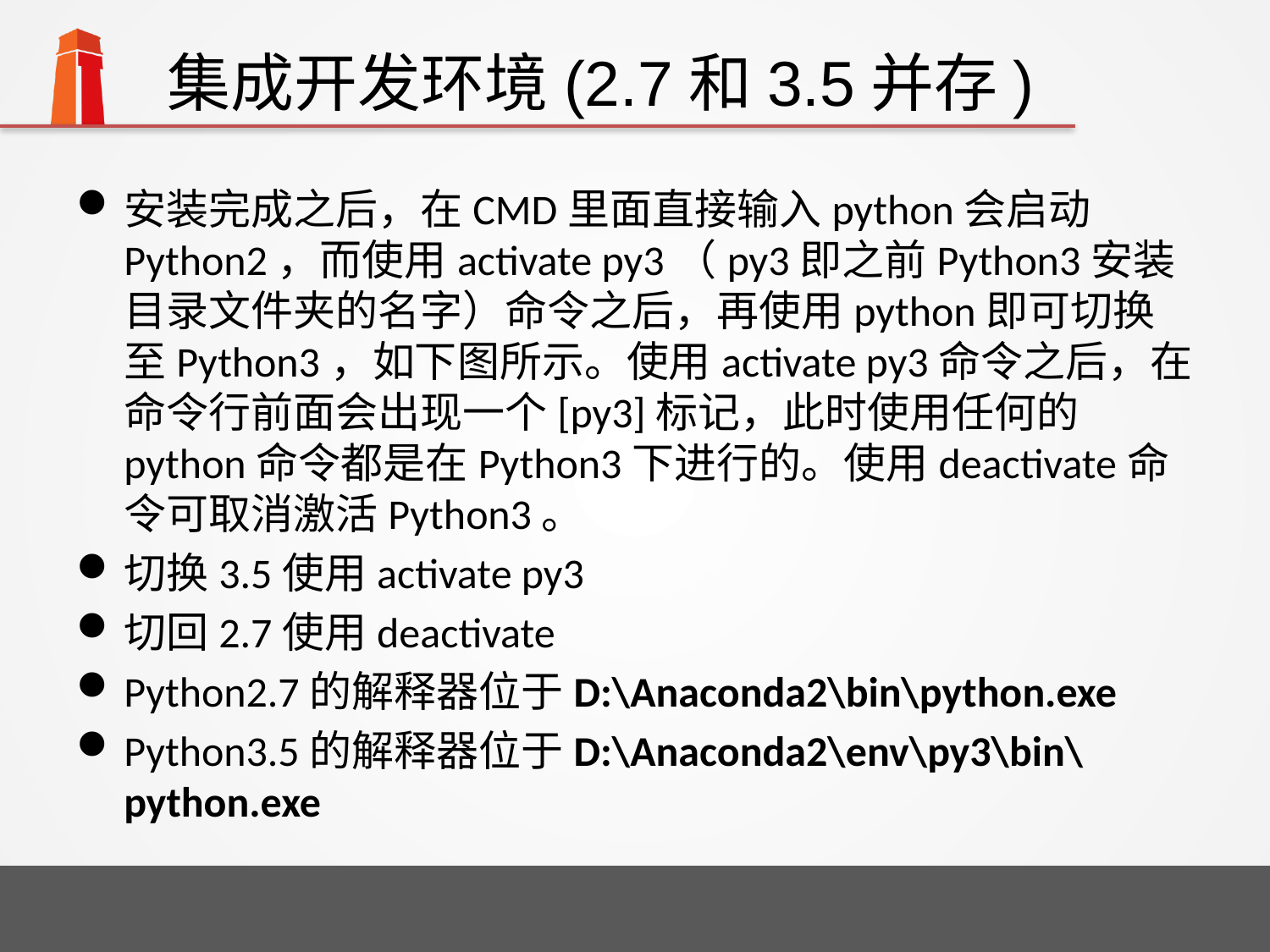

# 集成开发环境(2.7和3.5并存)
安装完成之后，在CMD里面直接输入python会启动Python2，而使用activate py3（py3即之前Python3安装目录文件夹的名字）命令之后，再使用python即可切换至Python3，如下图所示。使用activate py3命令之后，在命令行前面会出现一个[py3]标记，此时使用任何的python命令都是在Python3下进行的。使用deactivate命令可取消激活Python3。
切换3.5使用activate py3
切回2.7使用deactivate
Python2.7的解释器位于D:\Anaconda2\bin\python.exe
Python3.5的解释器位于D:\Anaconda2\env\py3\bin\python.exe